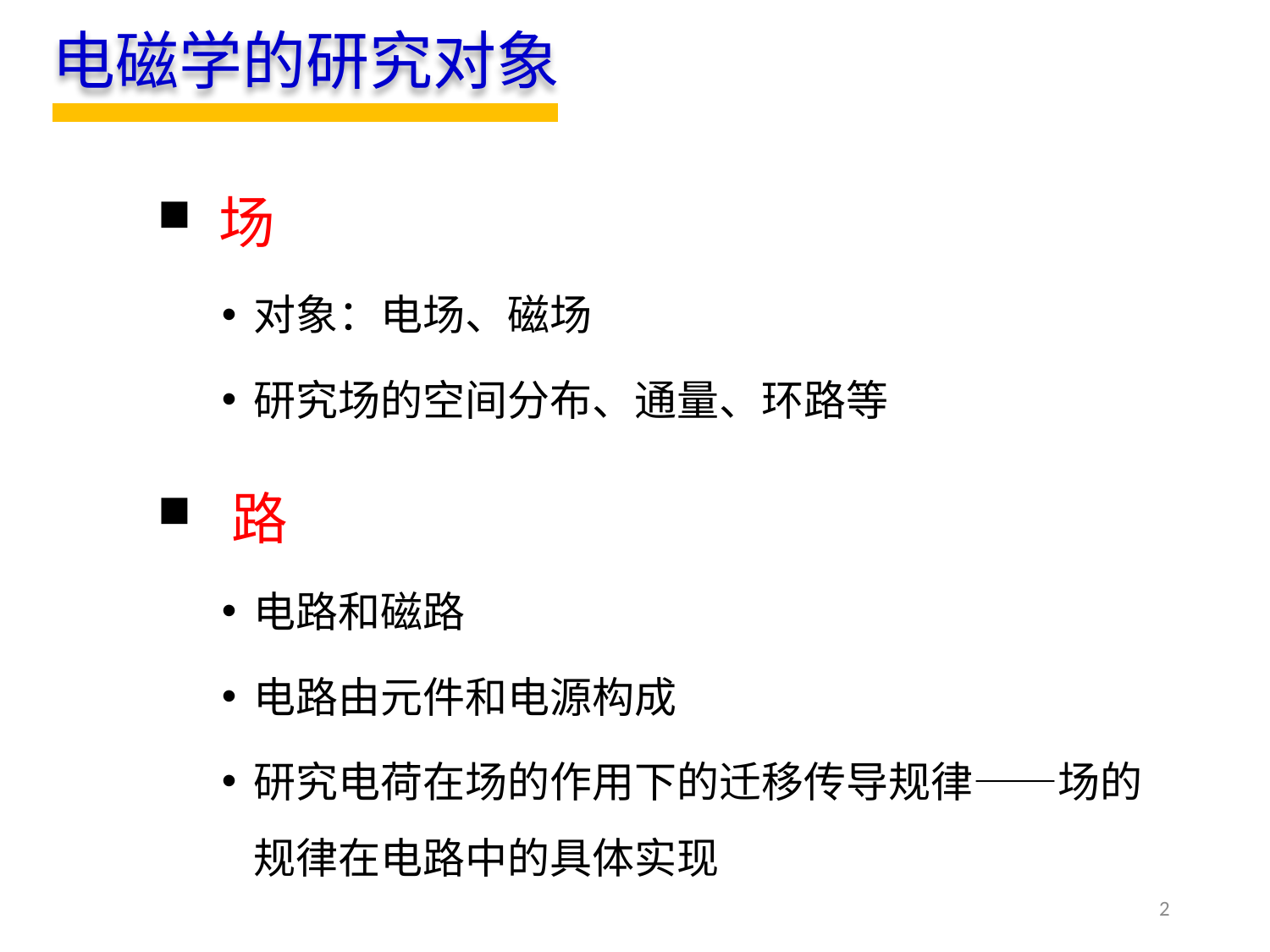

电磁学的研究对象

 场
对象：电场、磁场
研究场的空间分布、通量、环路等

  路
电路和磁路
电路由元件和电源构成
研究电荷在场的作用下的迁移传导规律——场的规律在电路中的具体实现
2